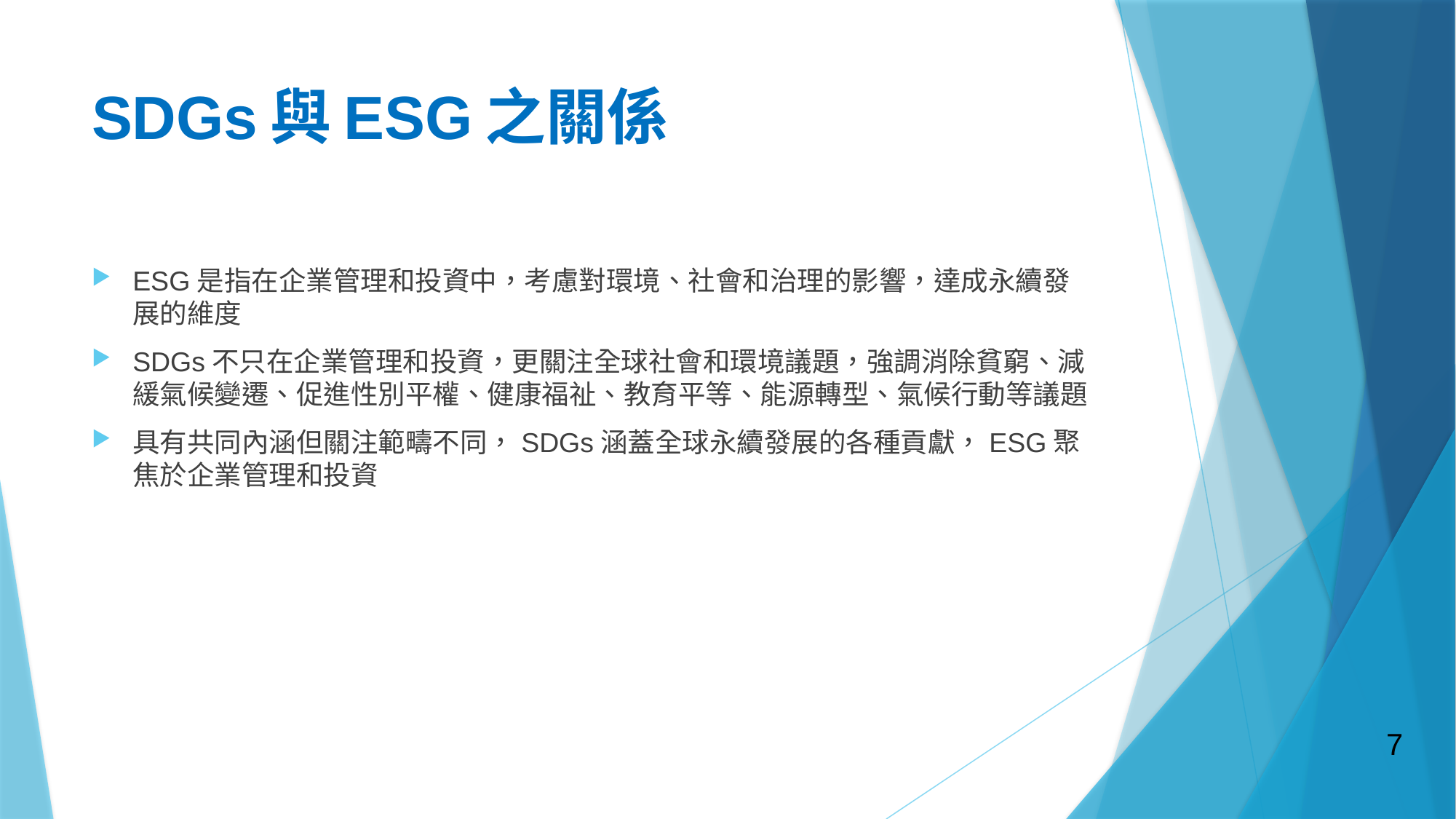

# SDGs與ESG之關係
ESG是指在企業管理和投資中，考慮對環境、社會和治理的影響，達成永續發展的維度
SDGs不只在企業管理和投資，更關注全球社會和環境議題，強調消除貧窮、減緩氣候變遷、促進性別平權、健康福祉、教育平等、能源轉型、氣候行動等議題
具有共同內涵但關注範疇不同，SDGs涵蓋全球永續發展的各種貢獻，ESG聚焦於企業管理和投資
7